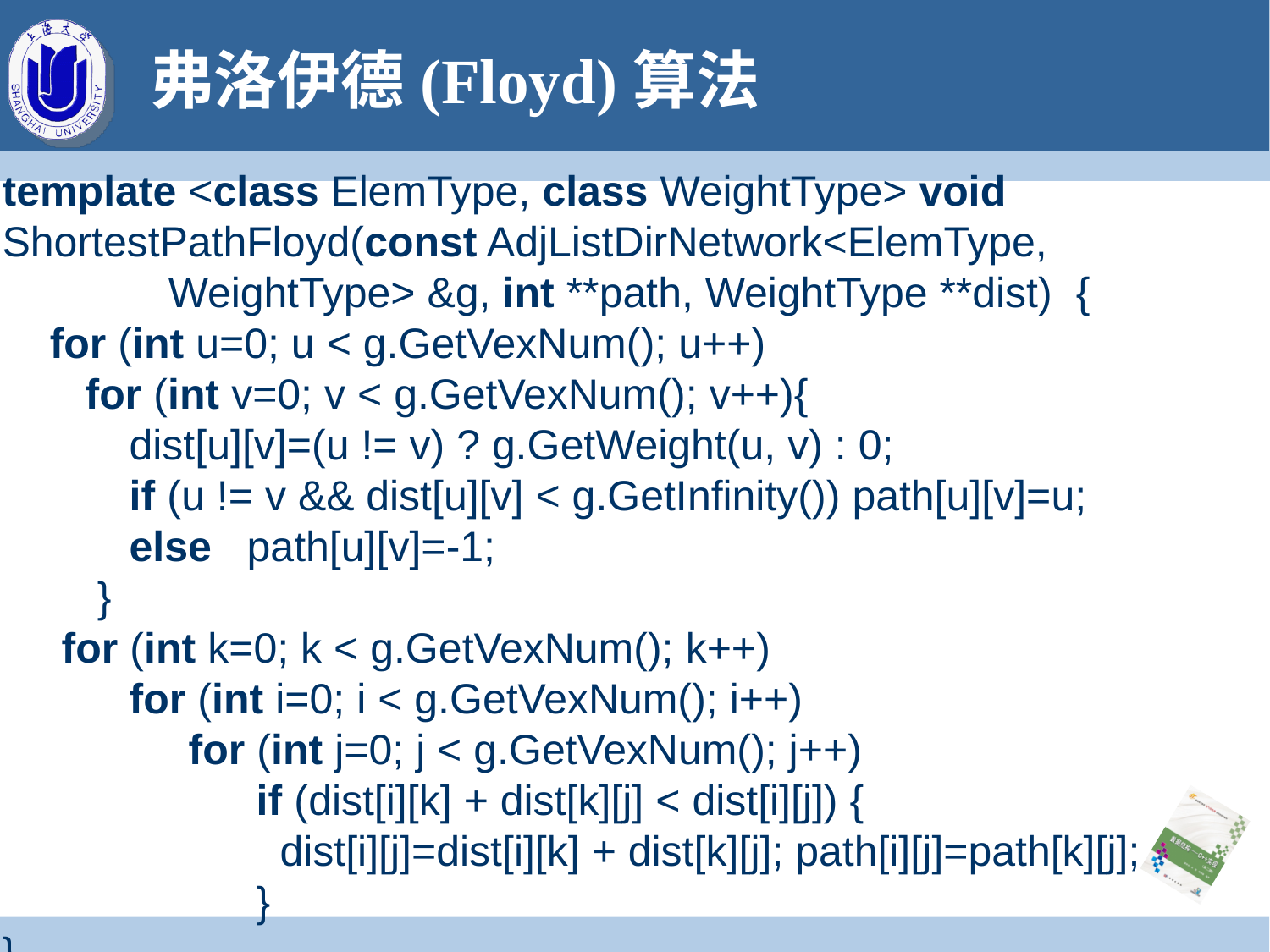

# 弗洛伊德(Floyd)算法
template <class ElemType, class WeightType> void
ShortestPathFloyd(const AdjListDirNetwork<ElemType,
              WeightType> &g, int **path, WeightType **dist)  {
    for (int u=0; u < g.GetVexNum(); u++)
       for (int v=0; v < g.GetVexNum(); v++){
	dist[u][v]=(u != v) ? g.GetWeight(u, v) : 0;
	if (u != v && dist[u][v] < g.GetInfinity()) path[u][v]=u;
	else   path[u][v]=-1;
        }
     for (int k=0; k < g.GetVexNum(); k++)
	for (int i=0; i < g.GetVexNum(); i++)
	     for (int j=0; j < g.GetVexNum(); j++)
		if (dist[i][k] + dist[k][j] < dist[i][j]) {
		  dist[i][j]=dist[i][k] + dist[k][j]; path[i][j]=path[k][j];
		}
}